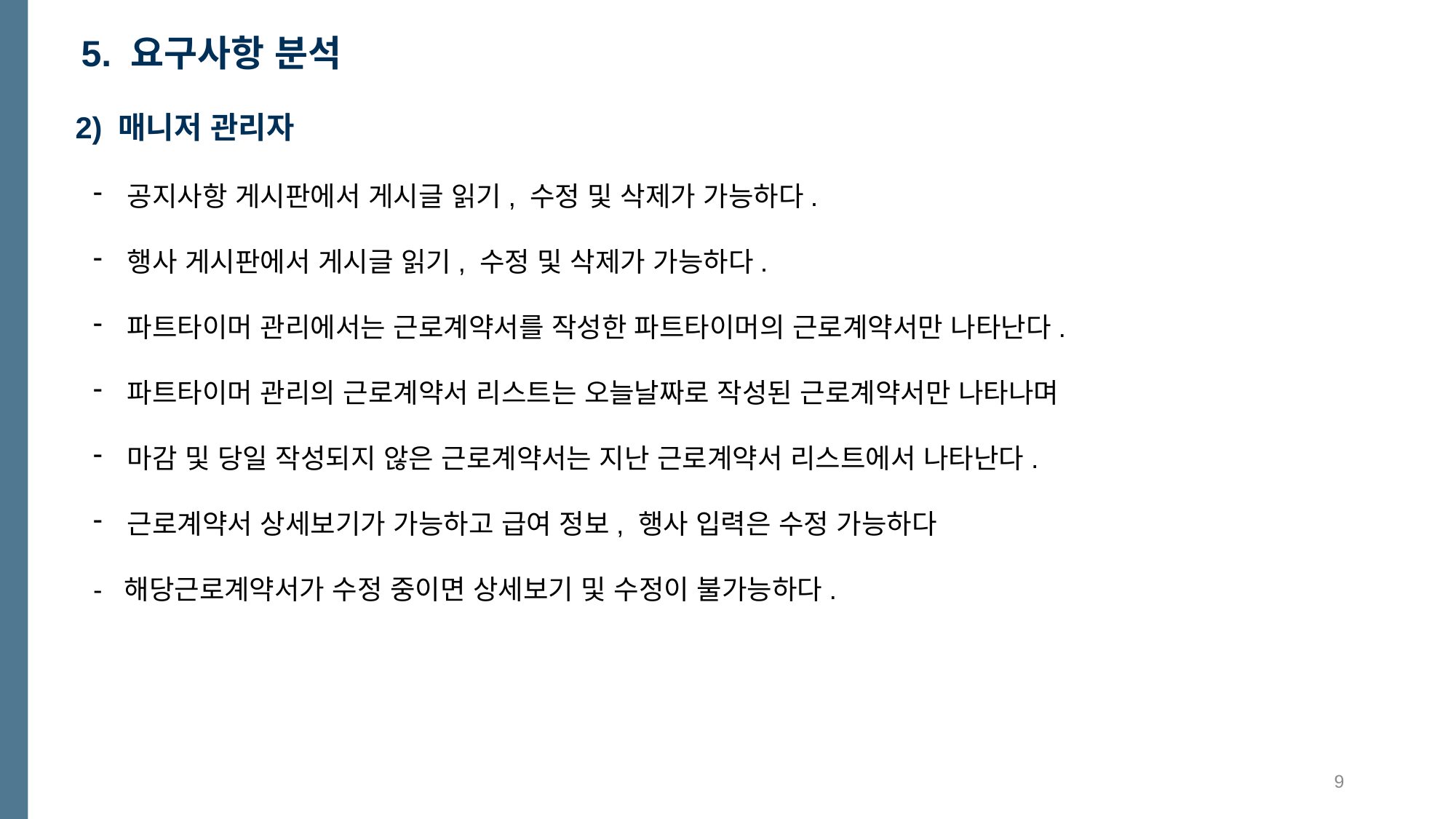

5. 요구사항 분석
2) 매니저 관리자
공지사항 게시판에서 게시글 읽기, 수정 및 삭제가 가능하다.

행사 게시판에서 게시글 읽기, 수정 및 삭제가 가능하다.

파트타이머 관리에서는 근로계약서를 작성한 파트타이머의 근로계약서만 나타난다.

파트타이머 관리의 근로계약서 리스트는 오늘날짜로 작성된 근로계약서만 나타나며

마감 및 당일 작성되지 않은 근로계약서는 지난 근로계약서 리스트에서 나타난다.

근로계약서 상세보기가 가능하고 급여 정보, 행사 입력은 수정 가능하다

-  해당근로계약서가 수정 중이면 상세보기 및 수정이 불가능하다.
9